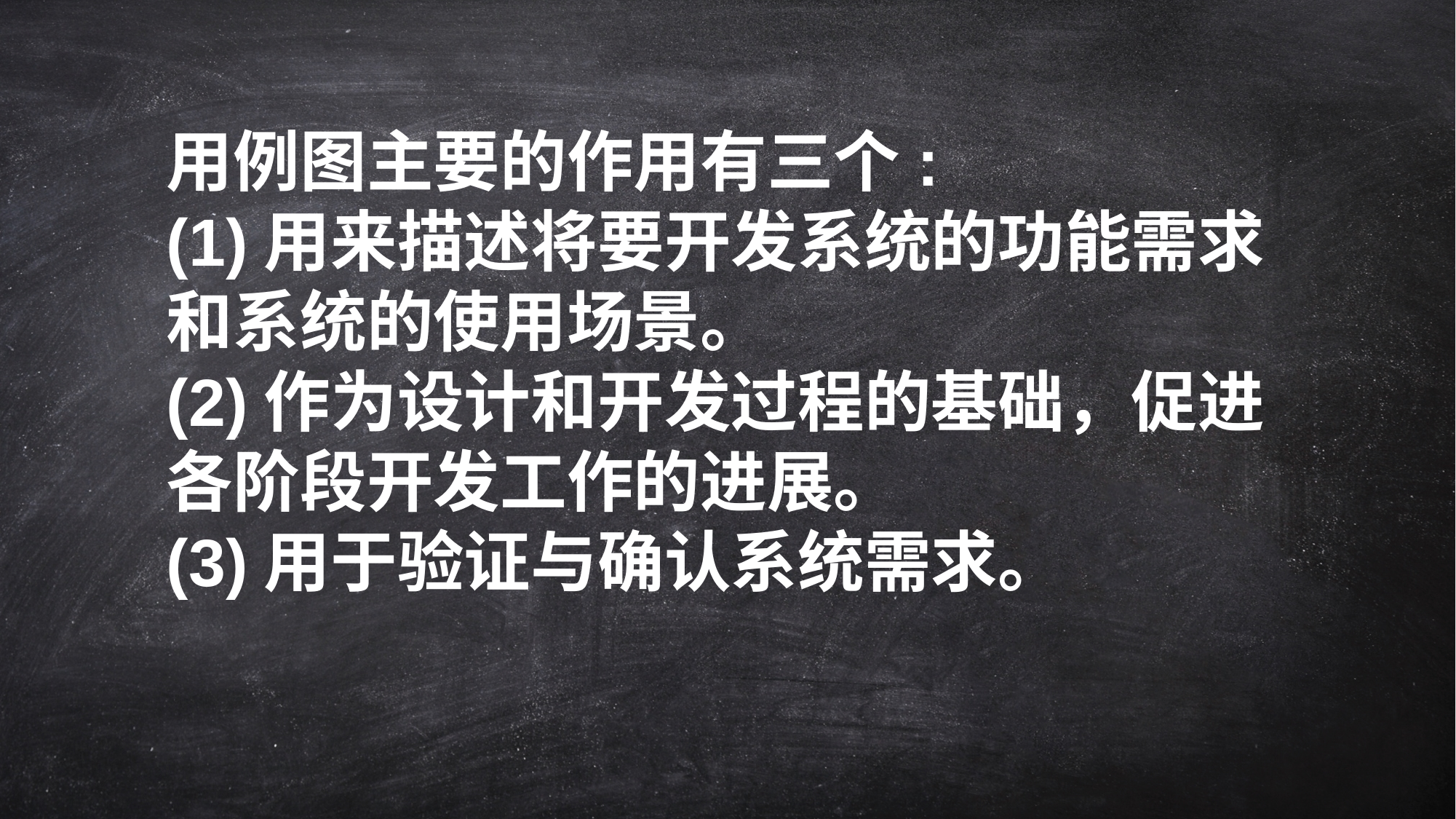

用例图主要的作用有三个:
(1)用来描述将要开发系统的功能需求和系统的使用场景。
(2)作为设计和开发过程的基础，促进各阶段开发工作的进展。
(3)用于验证与确认系统需求。